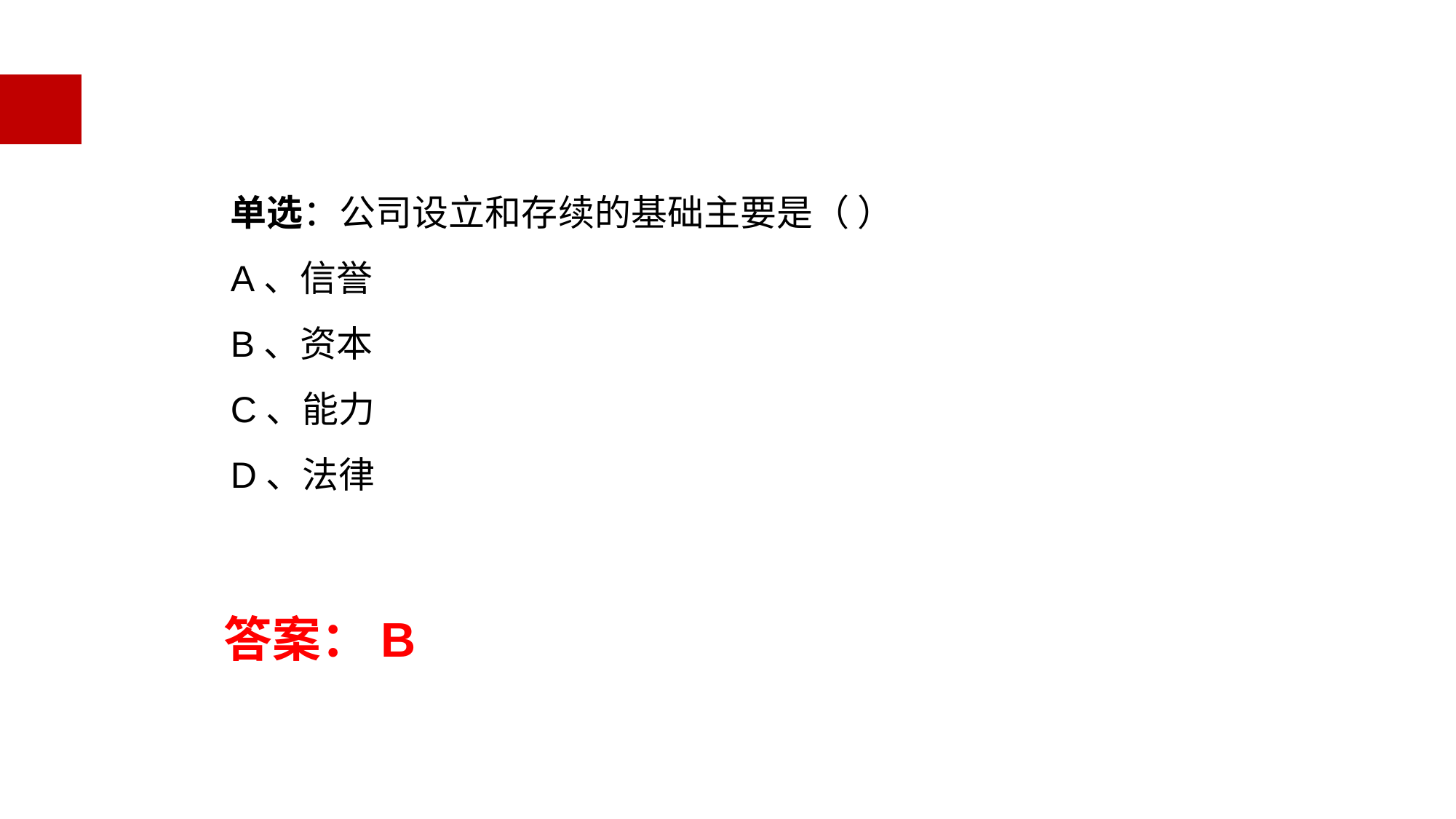

单选：公司设立和存续的基础主要是（ ）
A、信誉
B、资本
C、能力
D、法律
答案：B